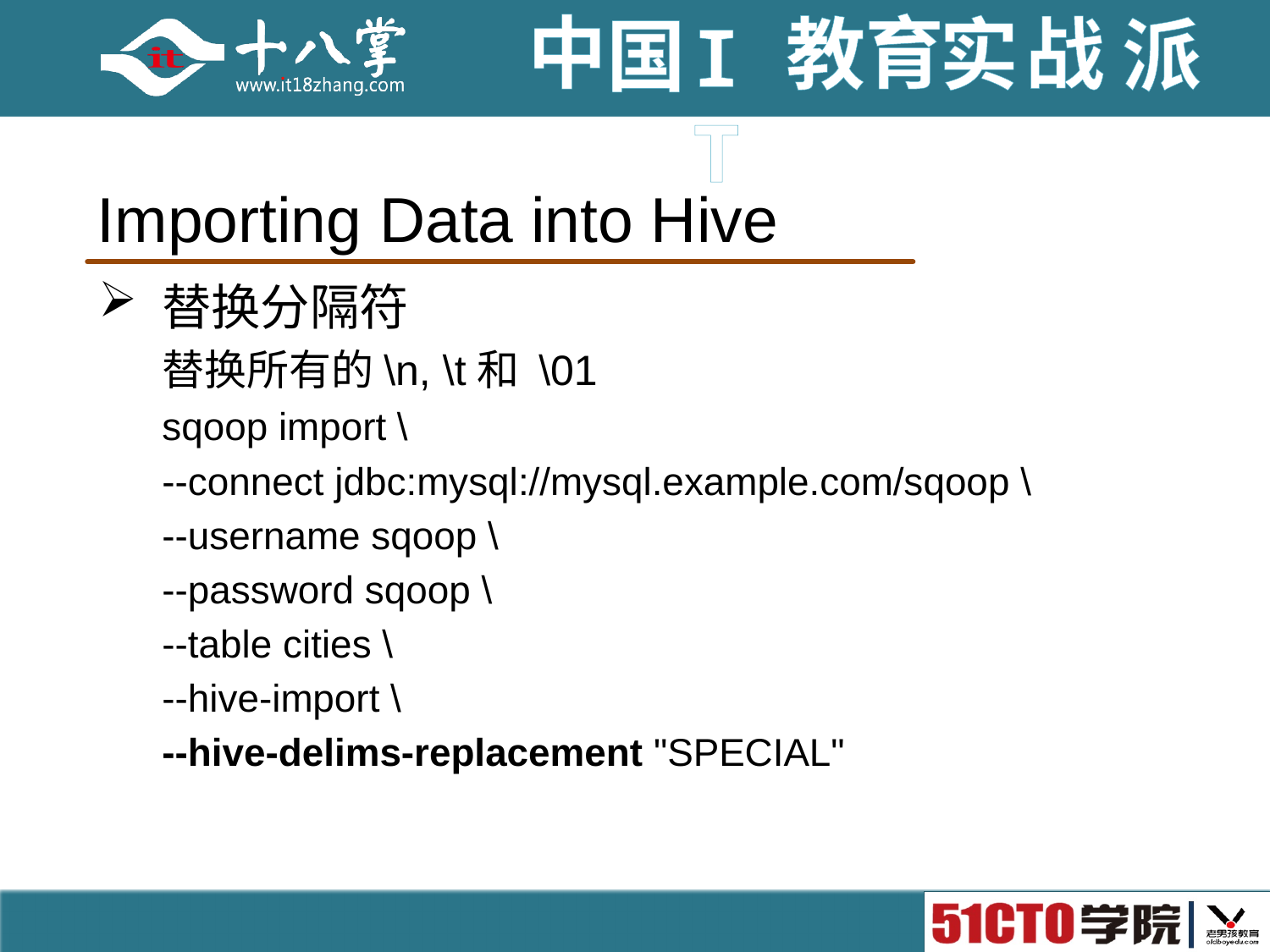

# Importing Data into Hive
替换分隔符
替换所有的\n, \t和 \01
sqoop import \
--connect jdbc:mysql://mysql.example.com/sqoop \
--username sqoop \
--password sqoop \
--table cities \
--hive-import \
--hive-delims-replacement "SPECIAL"